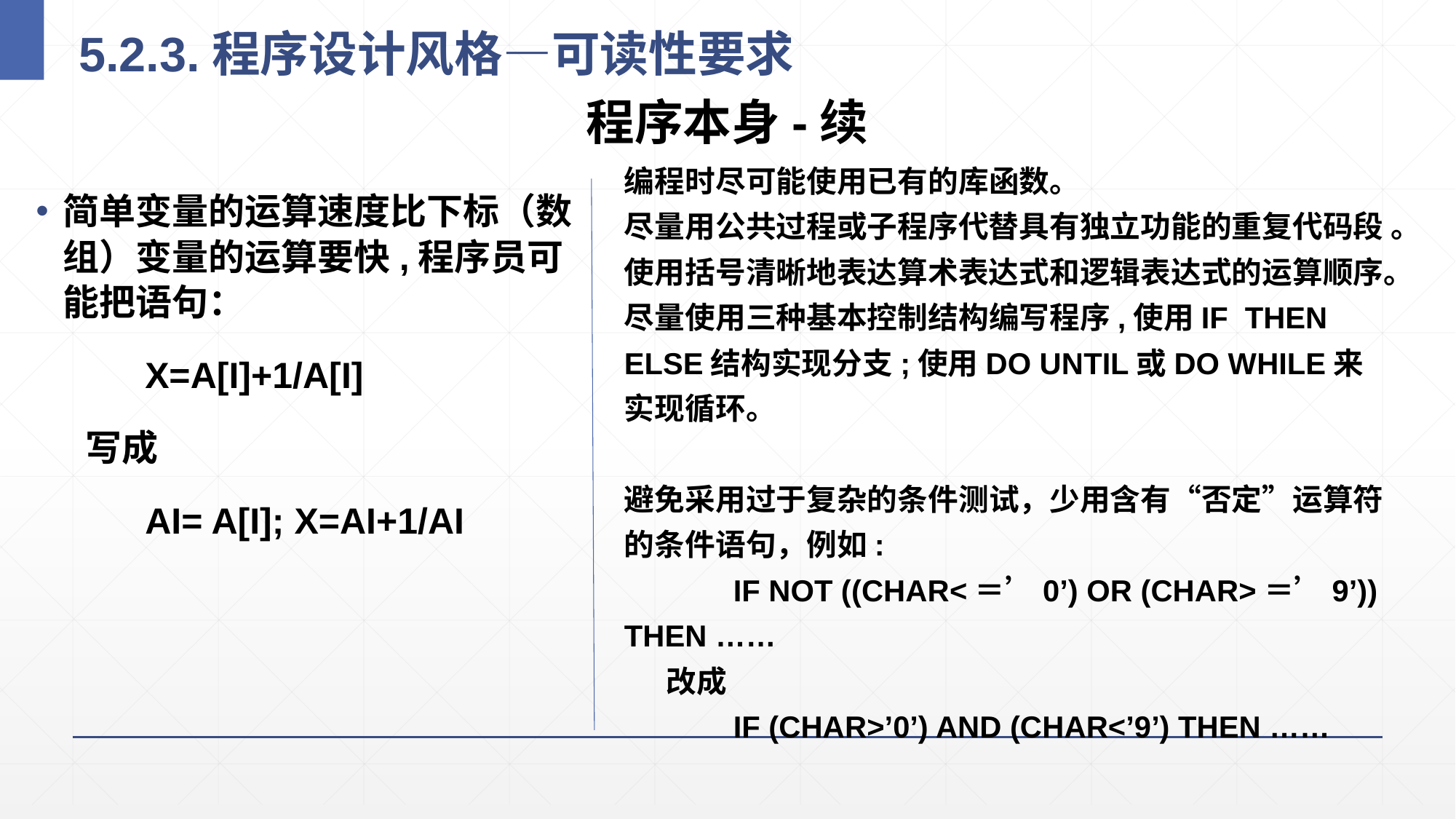

# 5.2.3.程序设计风格—可读性要求
程序本身-续
编程时尽可能使用已有的库函数。
尽量用公共过程或子程序代替具有独立功能的重复代码段 。
使用括号清晰地表达算术表达式和逻辑表达式的运算顺序。
尽量使用三种基本控制结构编写程序,使用IF  THEN ELSE结构实现分支;使用DO UNTIL或DO WHILE来实现循环。

避免采用过于复杂的条件测试，少用含有“否定”运算符的条件语句，例如:
	IF NOT ((CHAR<＝’0’) OR (CHAR>＝’9’)) THEN ……
     改成
	IF (CHAR>’0’) AND (CHAR<’9’) THEN ……
简单变量的运算速度比下标（数组）变量的运算要快,程序员可能把语句：
	X=A[I]+1/A[I]
     写成
	AI= A[I]; X=AI+1/AI